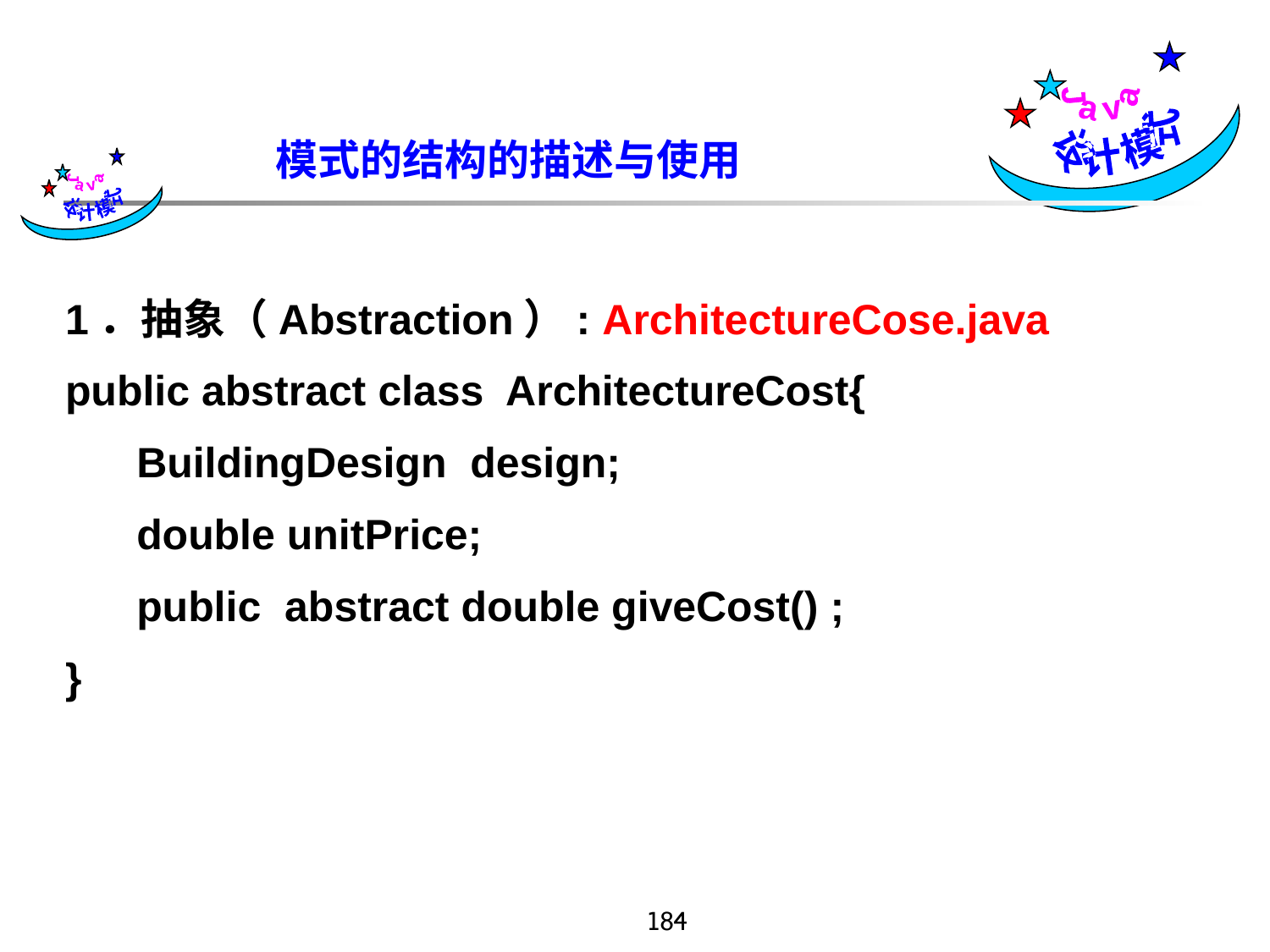

Java
设计模式

模式的结构的描述与使用

  Java
设计模式

1．抽象（Abstraction）: ArchitectureCose.java
public abstract class  ArchitectureCost{
      BuildingDesign  design;
      double unitPrice;
      public  abstract double giveCost() ;
}

184